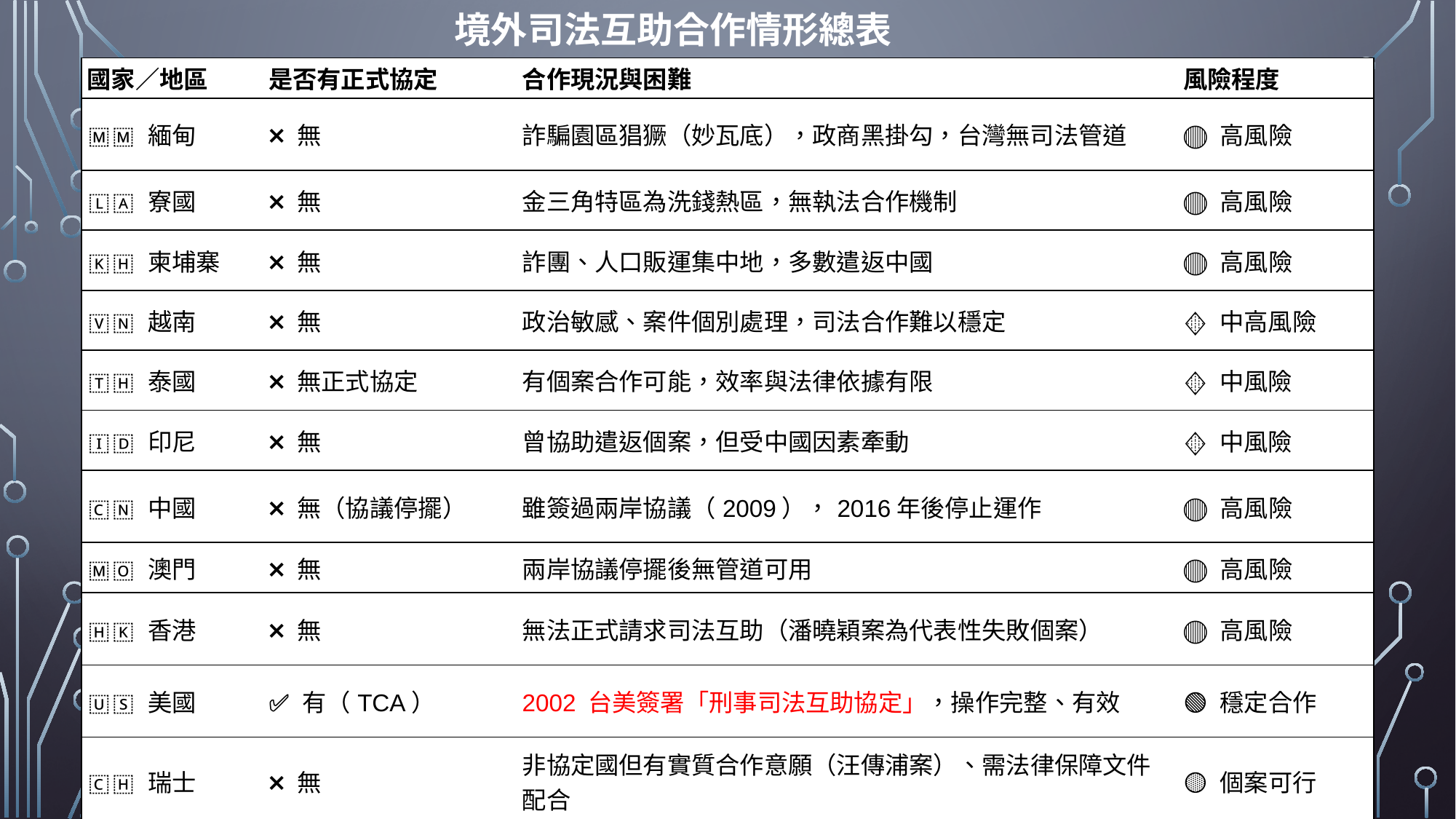

# 境外司法互助合作情形總表
| 國家／地區 | 是否有正式協定 | 合作現況與困難 | 風險程度 |
| --- | --- | --- | --- |
| 🇲🇲 緬甸 | ❌ 無 | 詐騙園區猖獗（妙瓦底），政商黑掛勾，台灣無司法管道 | 🔴 高風險 |
| 🇱🇦 寮國 | ❌ 無 | 金三角特區為洗錢熱區，無執法合作機制 | 🔴 高風險 |
| 🇰🇭 柬埔寨 | ❌ 無 | 詐團、人口販運集中地，多數遣返中國 | 🔴 高風險 |
| 🇻🇳 越南 | ❌ 無 | 政治敏感、案件個別處理，司法合作難以穩定 | 🔶 中高風險 |
| 🇹🇭 泰國 | ❌ 無正式協定 | 有個案合作可能，效率與法律依據有限 | 🔶 中風險 |
| 🇮🇩 印尼 | ❌ 無 | 曾協助遣返個案，但受中國因素牽動 | 🔶 中風險 |
| 🇨🇳 中國 | ❌ 無（協議停擺） | 雖簽過兩岸協議（2009），2016年後停止運作 | 🔴 高風險 |
| 🇲🇴 澳門 | ❌ 無 | 兩岸協議停擺後無管道可用 | 🔴 高風險 |
| 🇭🇰 香港 | ❌ 無 | 無法正式請求司法互助（潘曉穎案為代表性失敗個案） | 🔴 高風險 |
| 🇺🇸 美國 | ✅ 有（TCA） | 2002 台美簽署「刑事司法互助協定」，操作完整、有效 | 🟢 穩定合作 |
| 🇨🇭 瑞士 | ❌ 無 | 非協定國但有實質合作意願（汪傳浦案）、需法律保障文件配合 | 🟡 個案可行 |